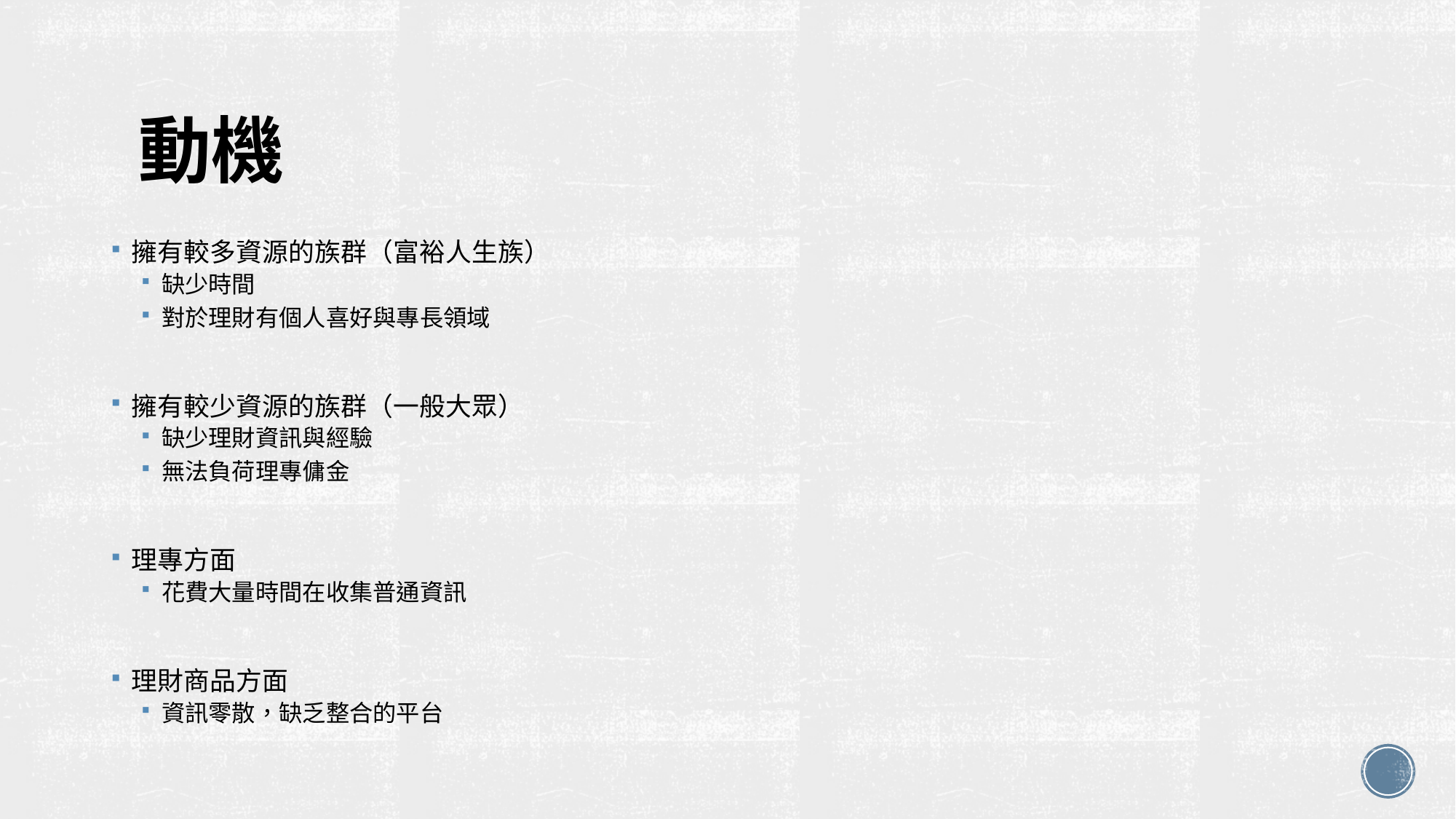

# 動機

擁有較多資源的族群（富裕人生族）
缺少時間
對於理財有個人喜好與專長領域

擁有較少資源的族群（一般大眾）
缺少理財資訊與經驗
無法負荷理專傭金

理專方面
花費大量時間在收集普通資訊

理財商品方面
資訊零散，缺乏整合的平台